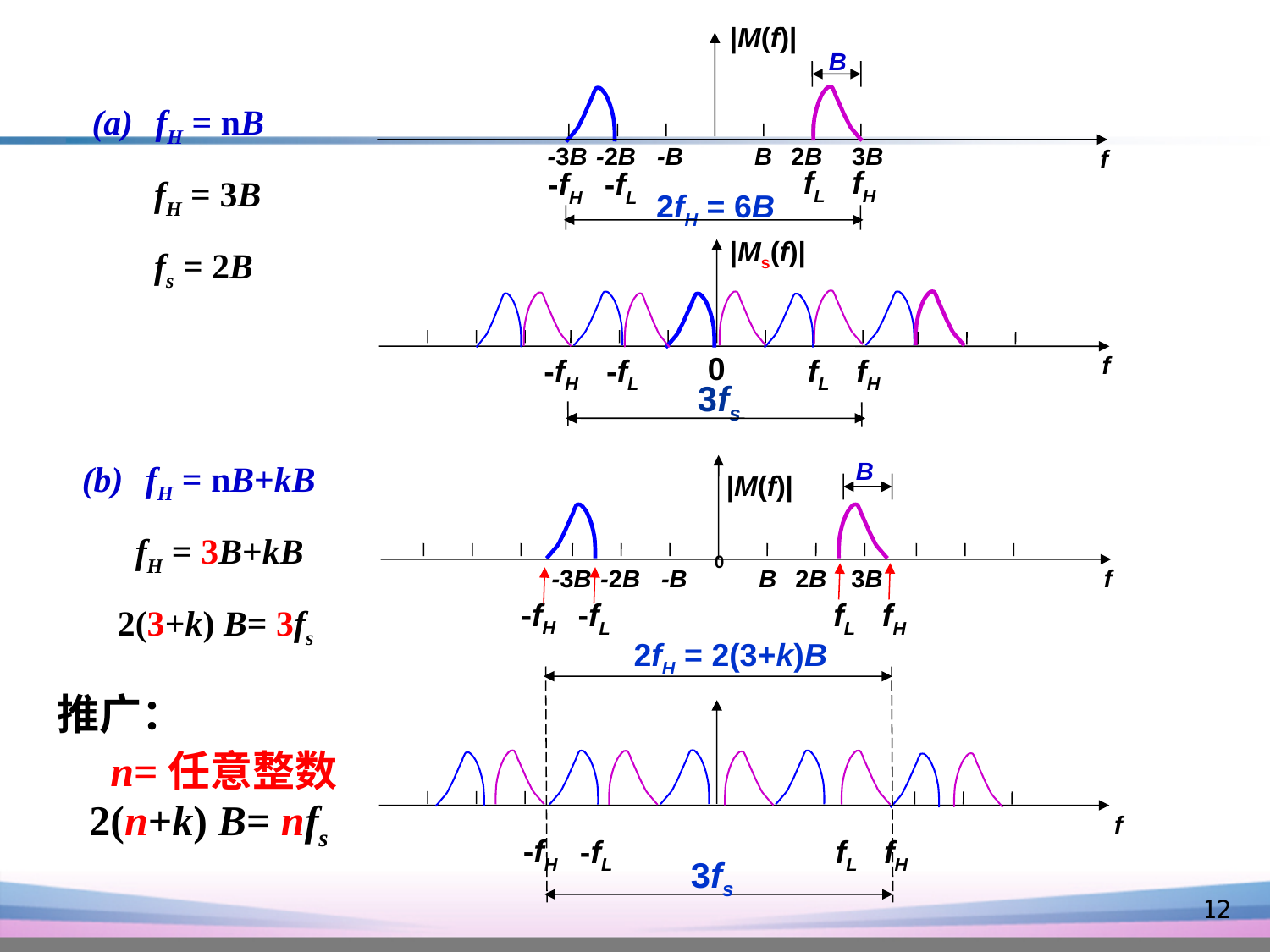

|M(f)|

f
-3B
-2B
-B
B
2B
3B

fL
fH
-fH
-fL
B

  2fH = 6B

|Ms(f)|

f
-fH
-fL
fL
fH

0
3fs

fH = nB
       fH = 3B
       fs = 2B
fH = nB+kB
      fH = 3B+kB
    2(3+k) B= 3fs
B

f

0

f

-3B
-2B
-B
B
2B
3B
-fH
-fL
fL
fH

3fs

|M(f)|
2fH = 2(3+k)B

推广：
     n=任意整数
   2(n+k) B= nfs
-fH
-fL
fL
fH
12